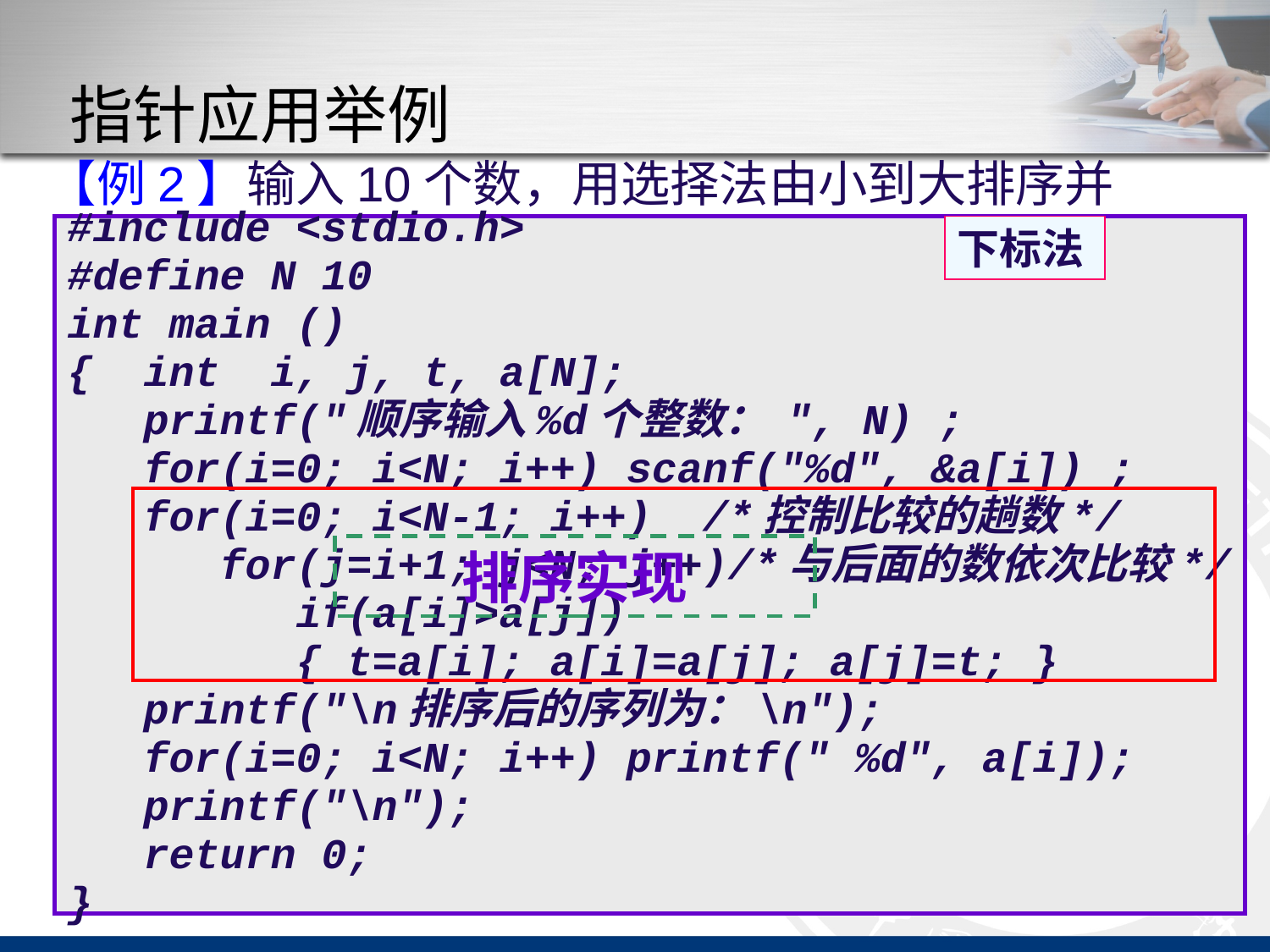

# 指针应用举例
【例2】输入10个数，用选择法由小到大排序并输出
#include <stdio.h>
#define N 10
int main ()
{  int  i, j, t, a[N];
   printf("顺序输入%d个整数： ", N) ;
   for(i=0; i<N; i++) scanf("%d", &a[i]) ;
   for(i=0; i<N-1; i++)  /*控制比较的趟数*/
      for(j=i+1; j<N; j++)/*与后面的数依次比较*/
         if(a[i]>a[j])
         { t=a[i]; a[i]=a[j]; a[j]=t; }
   printf("\n排序后的序列为：\n");
   for(i=0; i<N; i++) printf(" %d", a[i]);
   printf("\n");
   return 0;
}
下标法

排序实现